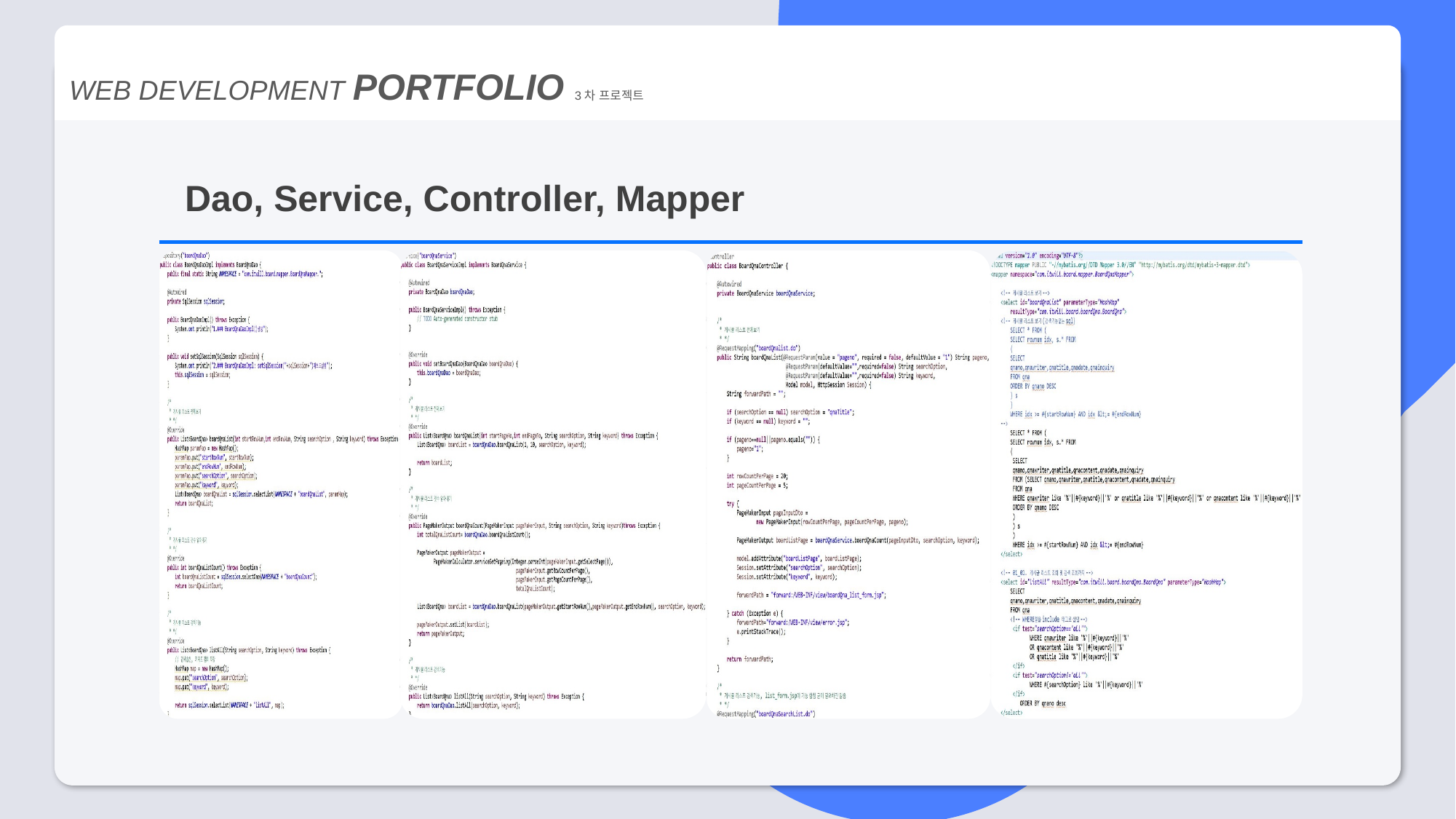

WEB DEVELOPMENT PORTFOLIO 3차 프로젝트

| Dao, Service, Controller, Mapper |
| --- |
|  |
|  |
|  |
|  |
|  |
|  |
|  |